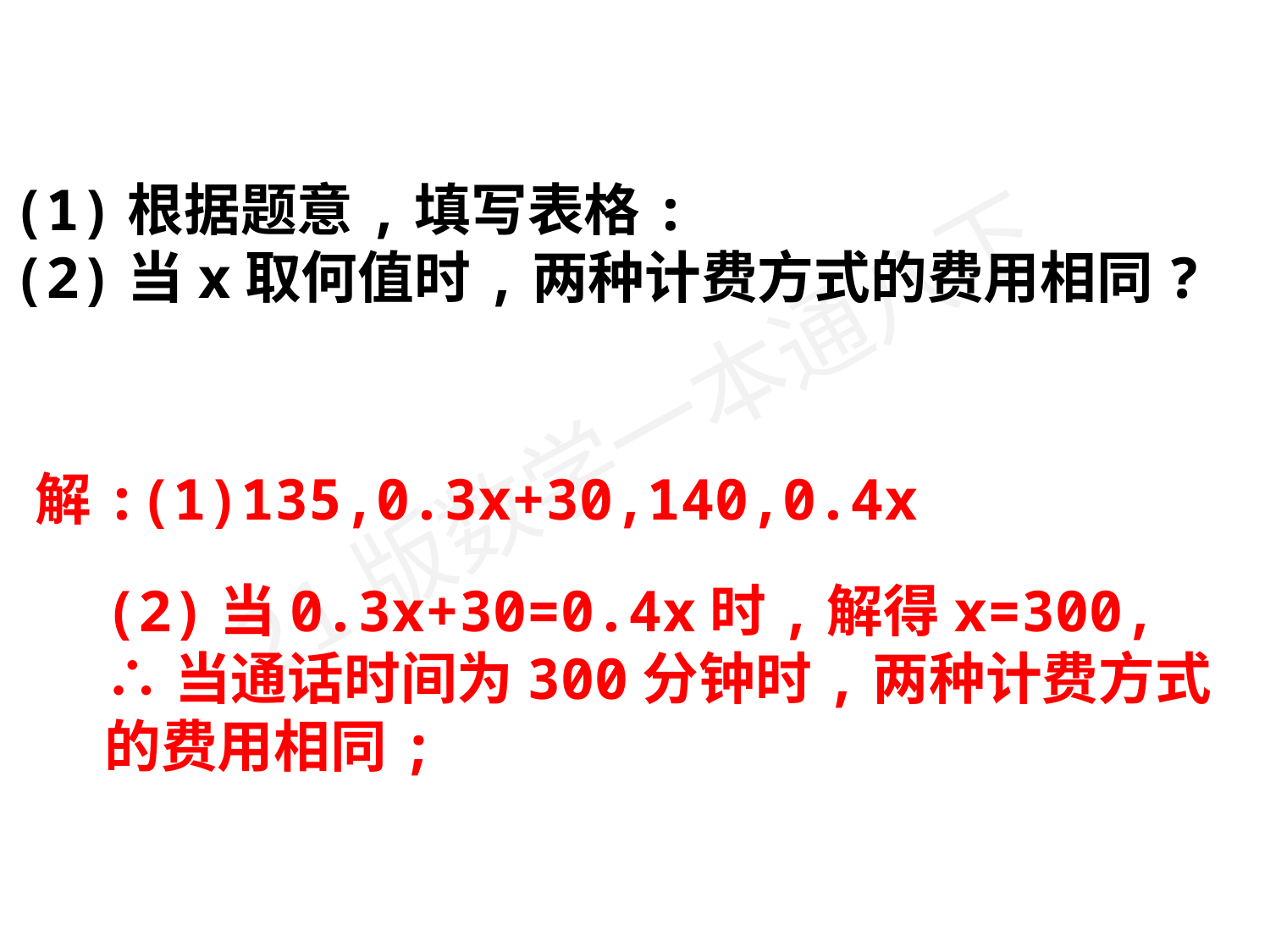

(1)根据题意,填写表格:
(2)当x取何值时,两种计费方式的费用相同?
解:(1)135,0.3x+30,140,0.4x
(2)当0.3x+30=0.4x时,解得x=300,
∴当通话时间为300分钟时,两种计费方式的费用相同;